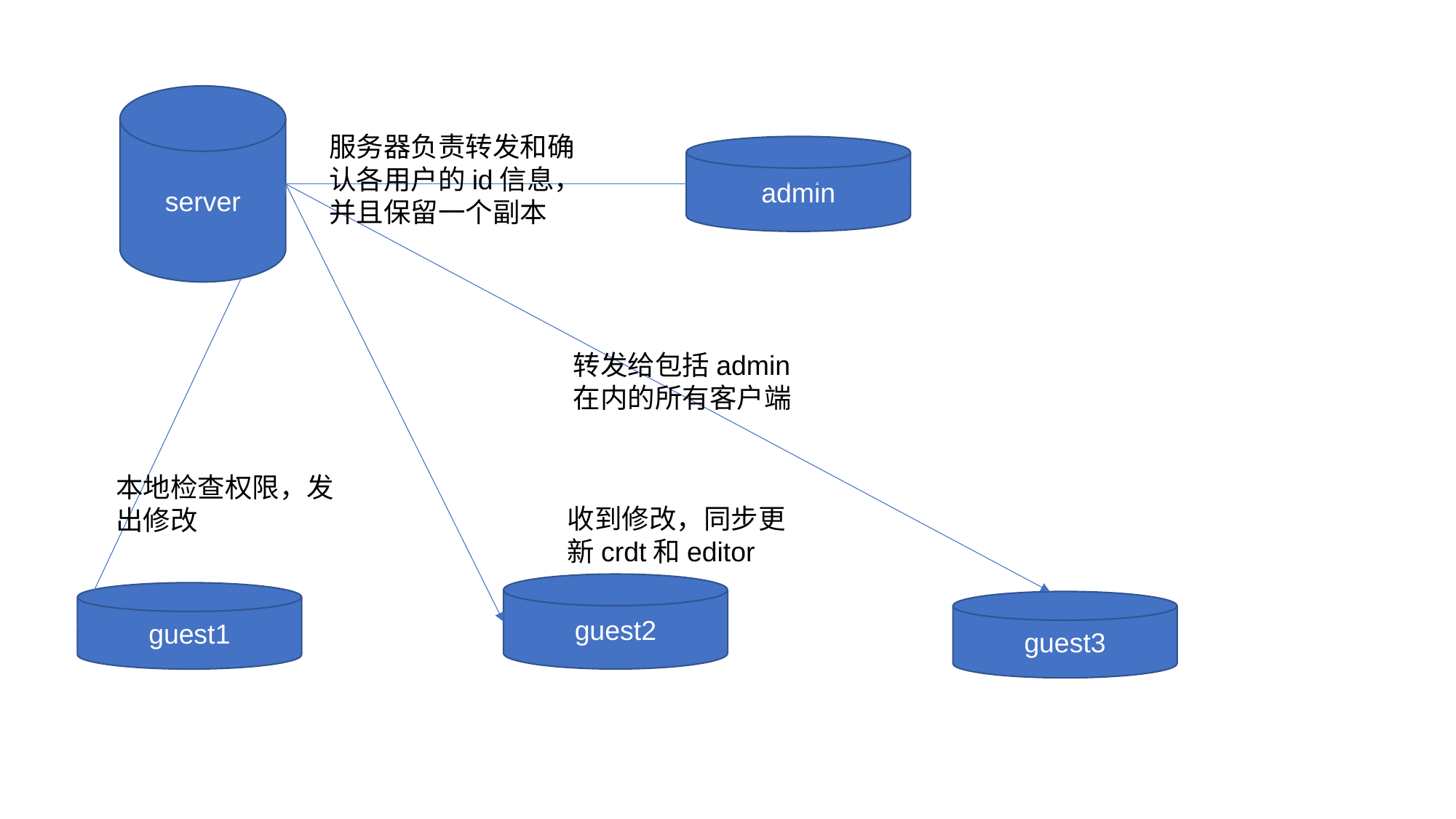

server
服务器负责转发和确认各用户的id信息，并且保留一个副本
admin
转发给包括admin在内的所有客户端
本地检查权限，发出修改
收到修改，同步更新crdt和editor
guest2
guest1
guest3